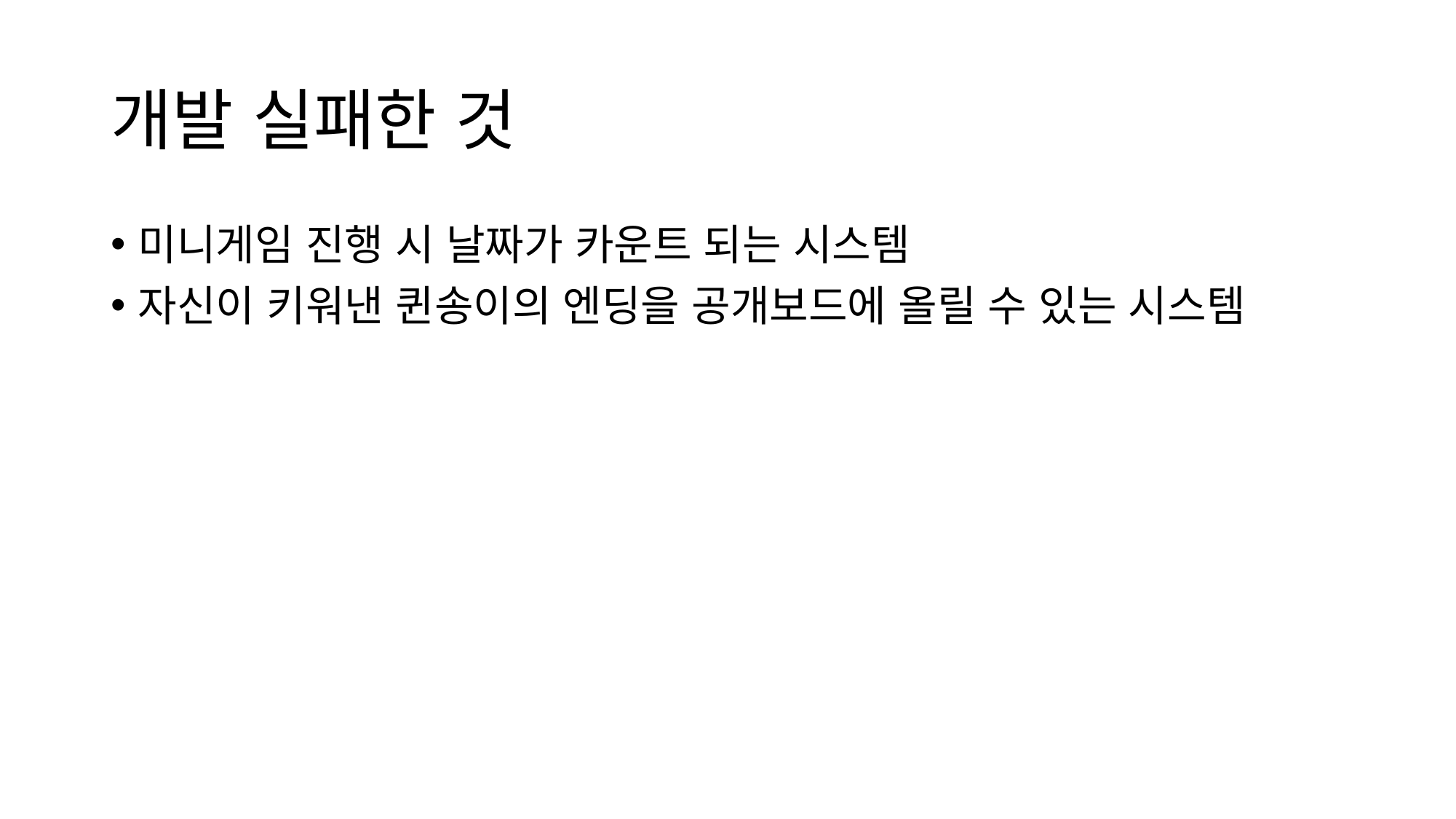

# 개발 실패한 것
미니게임 진행 시 날짜가 카운트 되는 시스템
자신이 키워낸 퀸송이의 엔딩을 공개보드에 올릴 수 있는 시스템